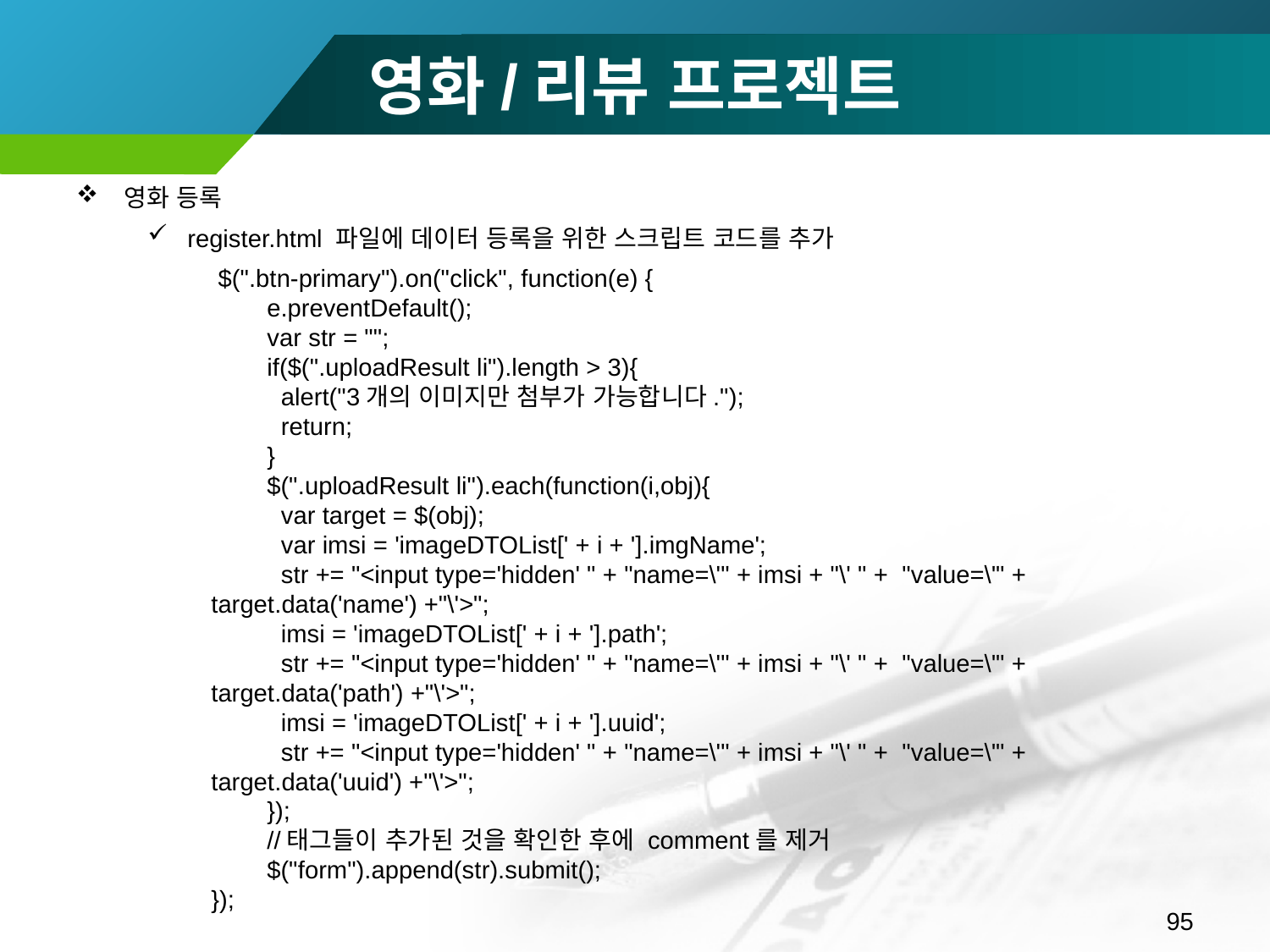

# 영화/리뷰 프로젝트
영화 등록
register.html 파일에 데이터 등록을 위한 스크립트 코드를 추가
 $(".btn-primary").on("click", function(e) {
        e.preventDefault();
        var str = "";
        if($(".uploadResult li").length > 3){
          alert("3개의 이미지만 첨부가 가능합니다.");
          return;
        }
        $(".uploadResult li").each(function(i,obj){
          var target = $(obj);
          var imsi = 'imageDTOList[' + i + '].imgName';
          str += "<input type='hidden' " + "name=\'" + imsi + "\' " +  "value=\'" + target.data('name') +"\'>";
          imsi = 'imageDTOList[' + i + '].path';
          str += "<input type='hidden' " + "name=\'" + imsi + "\' " +  "value=\'" + target.data('path') +"\'>";
          imsi = 'imageDTOList[' + i + '].uuid';
          str += "<input type='hidden' " + "name=\'" + imsi + "\' " +  "value=\'" + target.data('uuid') +"\'>";
        });
        //태그들이 추가된 것을 확인한 후에 comment를 제거
        $("form").append(str).submit();
});
95